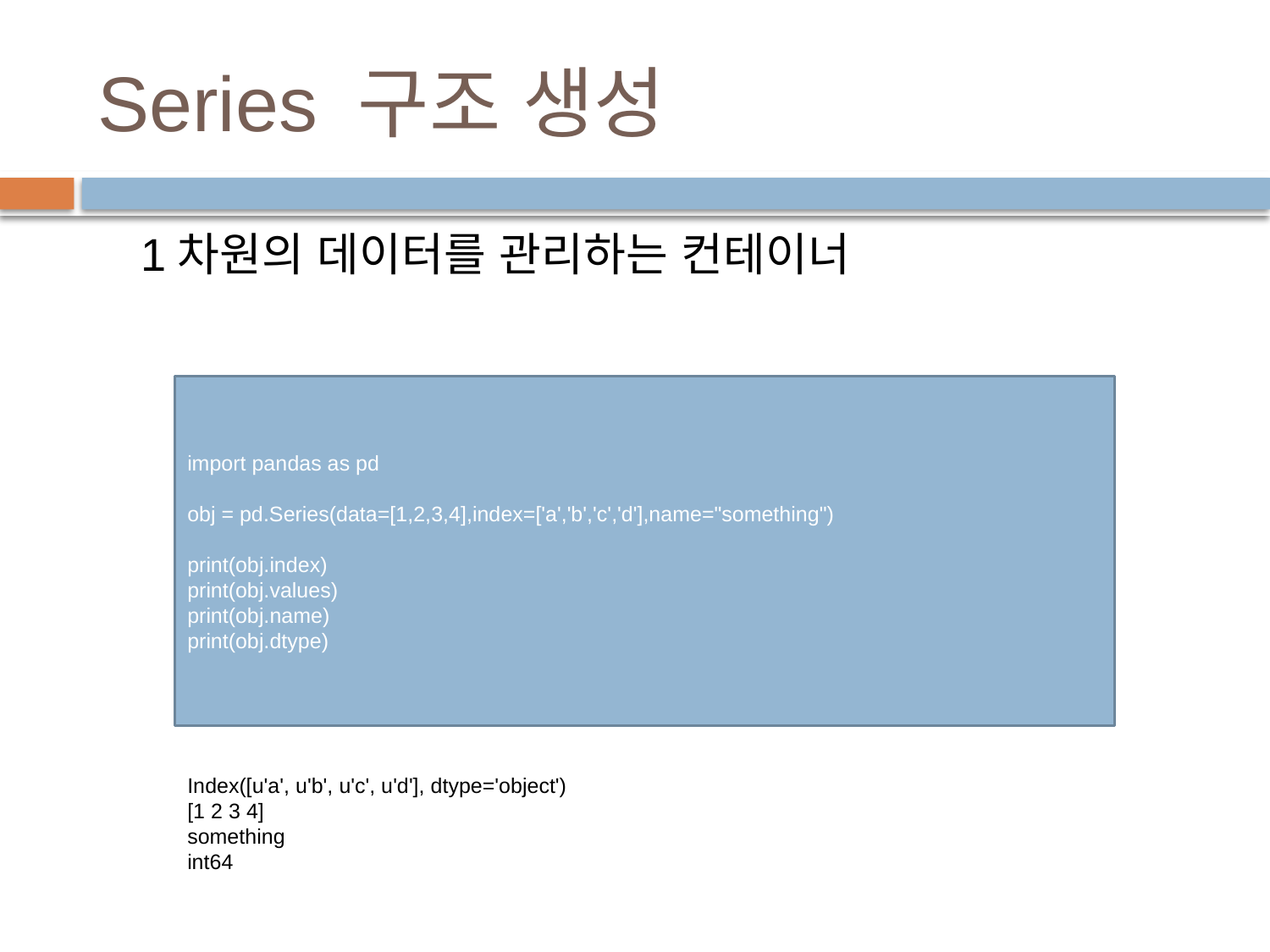

# Series 구조 생성
1차원의 데이터를 관리하는 컨테이너
import pandas as pd

obj = pd.Series(data=[1,2,3,4],index=['a','b','c','d'],name="something")

print(obj.index)
print(obj.values)
print(obj.name)
print(obj.dtype)
Index([u'a', u'b', u'c', u'd'], dtype='object')
[1 2 3 4]
something
int64